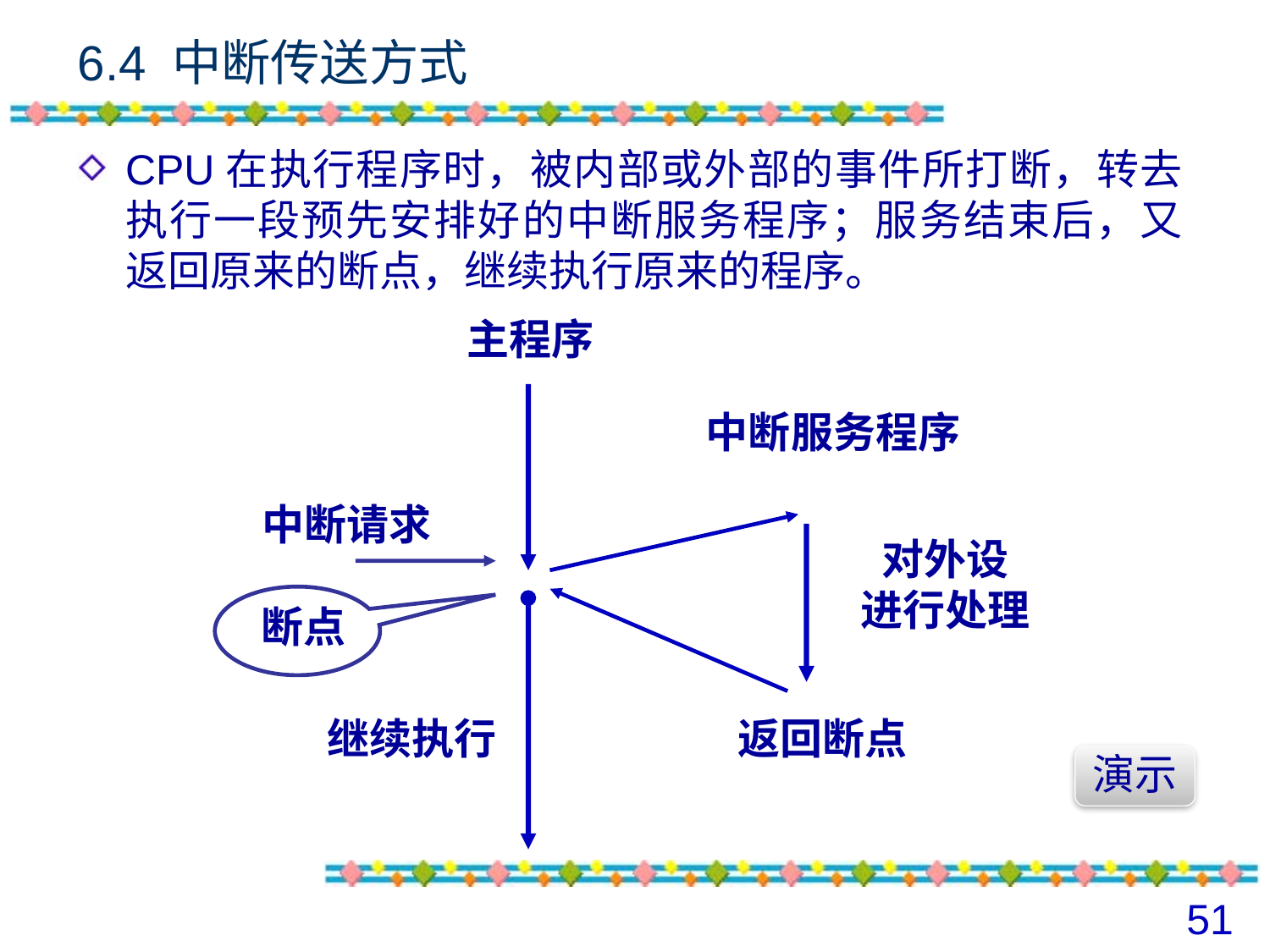

# 6.4 中断传送方式
CPU在执行程序时，被内部或外部的事件所打断，转去执行一段预先安排好的中断服务程序；服务结束后，又返回原来的断点，继续执行原来的程序。
主程序

中断服务程序
中断请求

对外设
进行处理

断点

继续执行
返回断点
演示